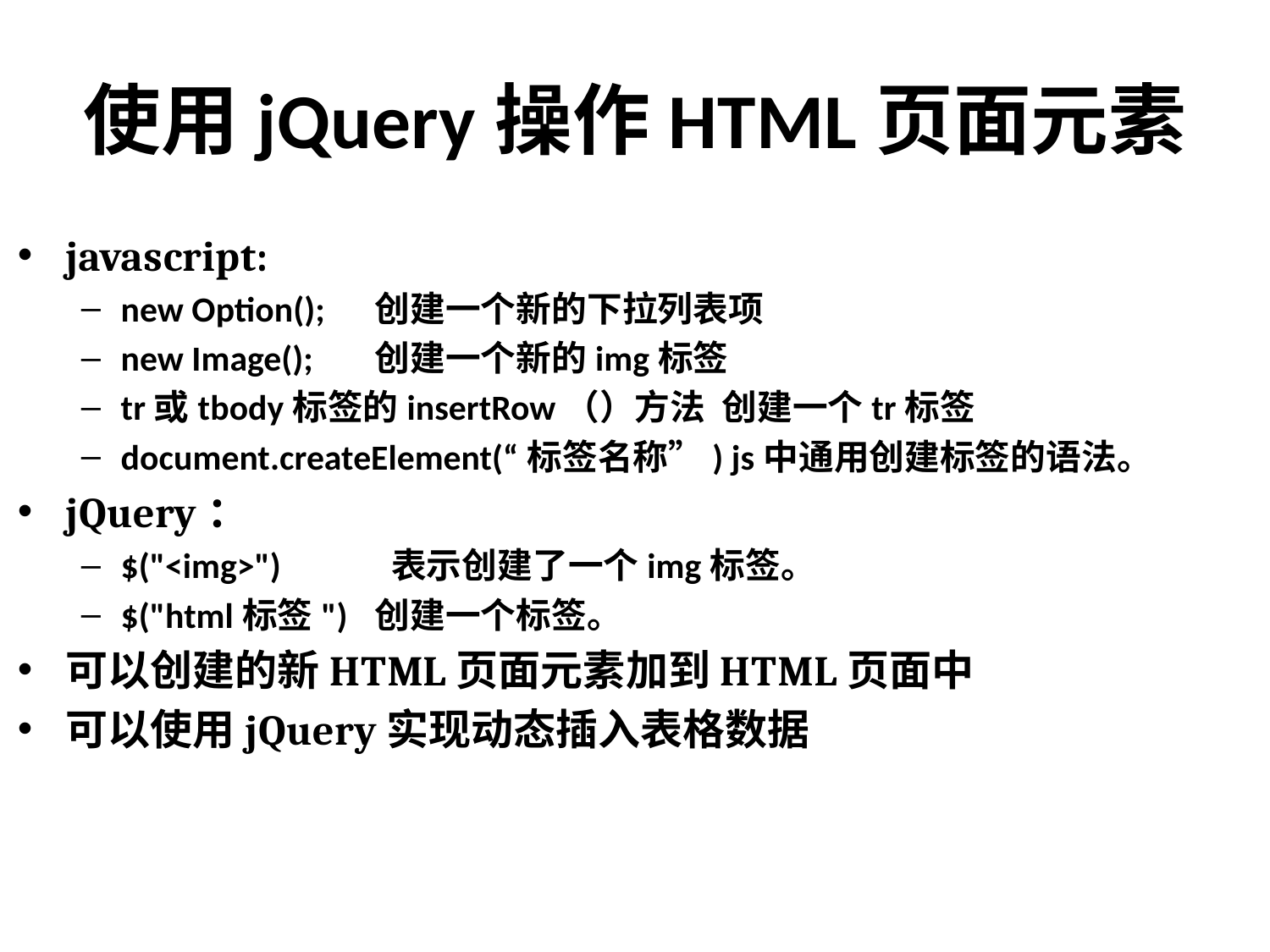

# 使用jQuery操作HTML页面元素
javascript:
new Option();	创建一个新的下拉列表项
new Image();	创建一个新的img标签
tr或tbody标签的insertRow（）方法  创建一个tr标签
document.createElement(“标签名称”) js中通用创建标签的语法。
jQuery：
$("<img>")	 表示创建了一个img标签。
$("html标签")	创建一个标签。
可以创建的新HTML页面元素加到HTML页面中
可以使用jQuery实现动态插入表格数据